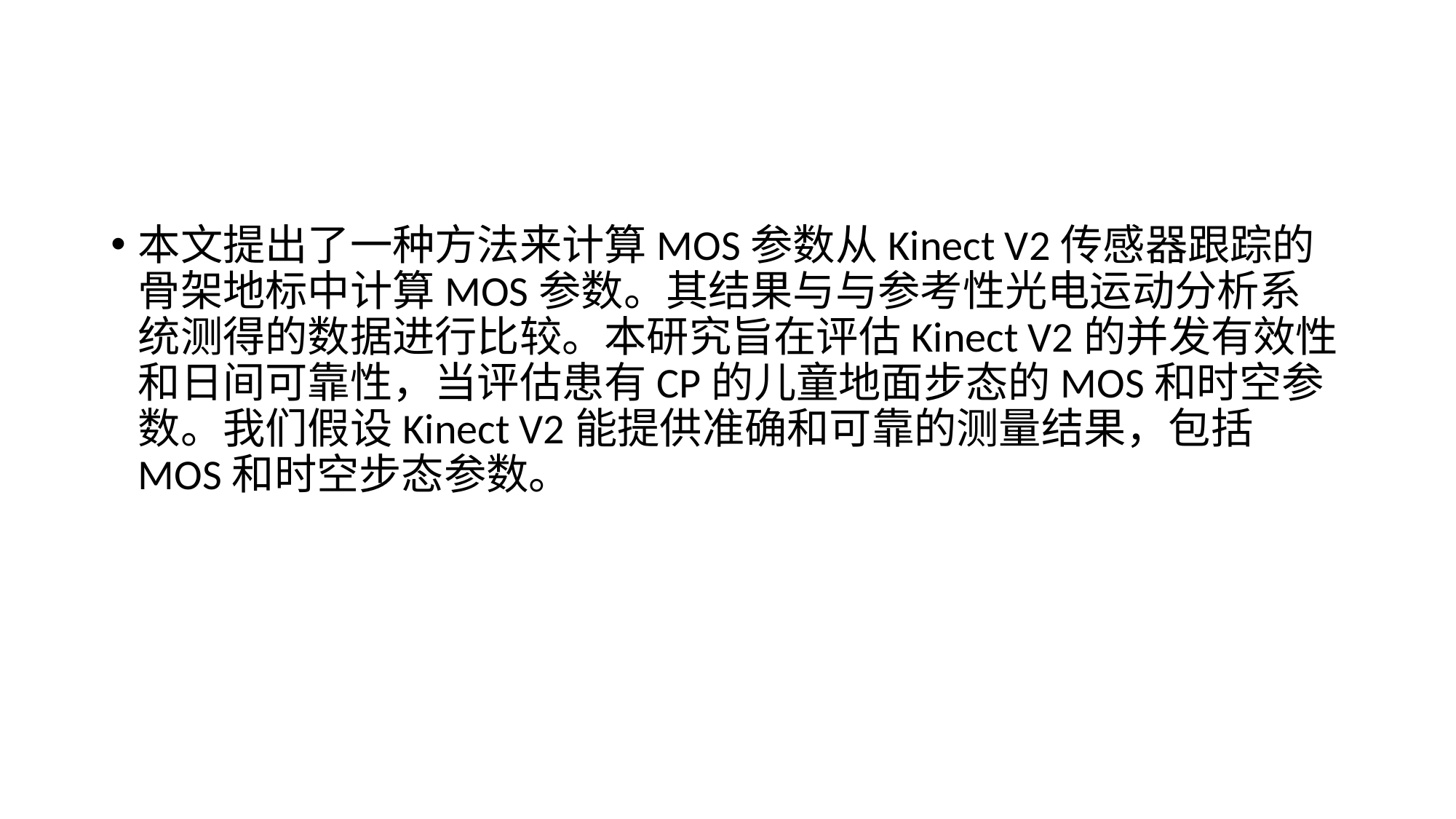

#
本文提出了一种方法来计算MOS参数从Kinect V2传感器跟踪的骨架地标中计算MOS参数。其结果与与参考性光电运动分析系统测得的数据进行比较。本研究旨在评估Kinect V2的并发有效性和日间可靠性，当评估患有CP的儿童地面步态的MOS和时空参数。我们假设Kinect V2能提供准确和可靠的测量结果，包括MOS和时空步态参数。